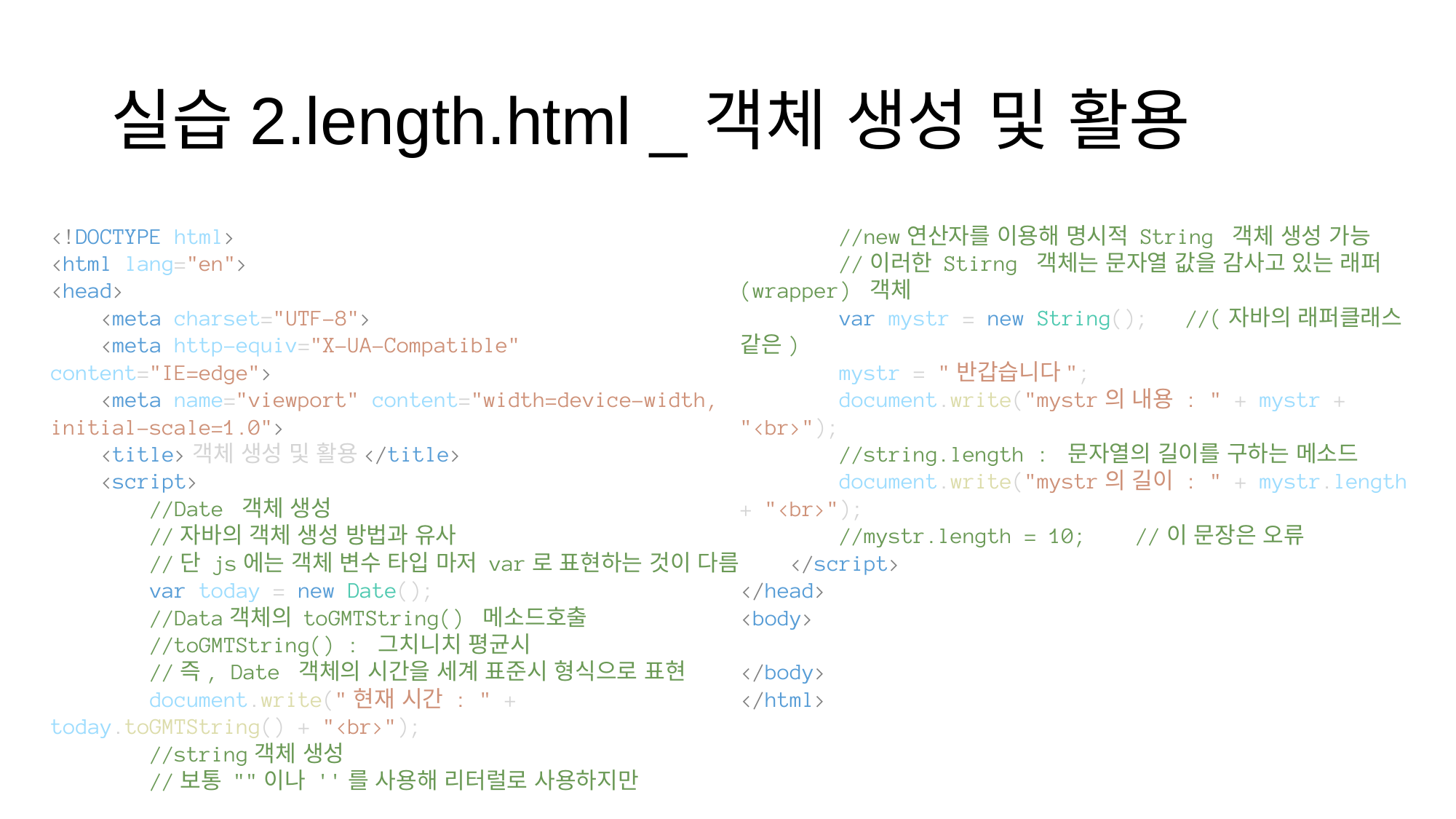

# 실습2.length.html _객체 생성 및 활용
<!DOCTYPE html>
<html lang="en">
<head>
    <meta charset="UTF-8">
    <meta http-equiv="X-UA-Compatible" content="IE=edge">
    <meta name="viewport" content="width=device-width, initial-scale=1.0">
    <title>객체 생성 및 활용</title>
    <script>
        //Date 객체 생성
        //자바의 객체 생성 방법과 유사
        //단 js에는 객체 변수 타입 마저 var로 표현하는 것이 다름
        var today = new Date();
        //Data객체의 toGMTString() 메소드호출
        //toGMTString() : 그치니치 평균시
        //즉, Date 객체의 시간을 세계 표준시 형식으로 표현
        document.write("현재 시간 : " + today.toGMTString() + "<br>");
        //string객체 생성
        //보통 ""이나 ''를 사용해 리터럴로 사용하지만
        //new연산자를 이용해 명시적 String 객체 생성 가능
        //이러한 Stirng 객체는 문자열 값을 감사고 있는 래퍼(wrapper) 객체
        var mystr = new String();   //(자바의 래퍼클래스 같은)
        mystr = "반갑습니다";
        document.write("mystr의 내용 : " + mystr + "<br>");
        //string.length : 문자열의 길이를 구하는 메소드
        document.write("mystr의 길이 : " + mystr.length + "<br>");
        //mystr.length = 10;    //이 문장은 오류
    </script>
</head>
<body>

</body>
</html>